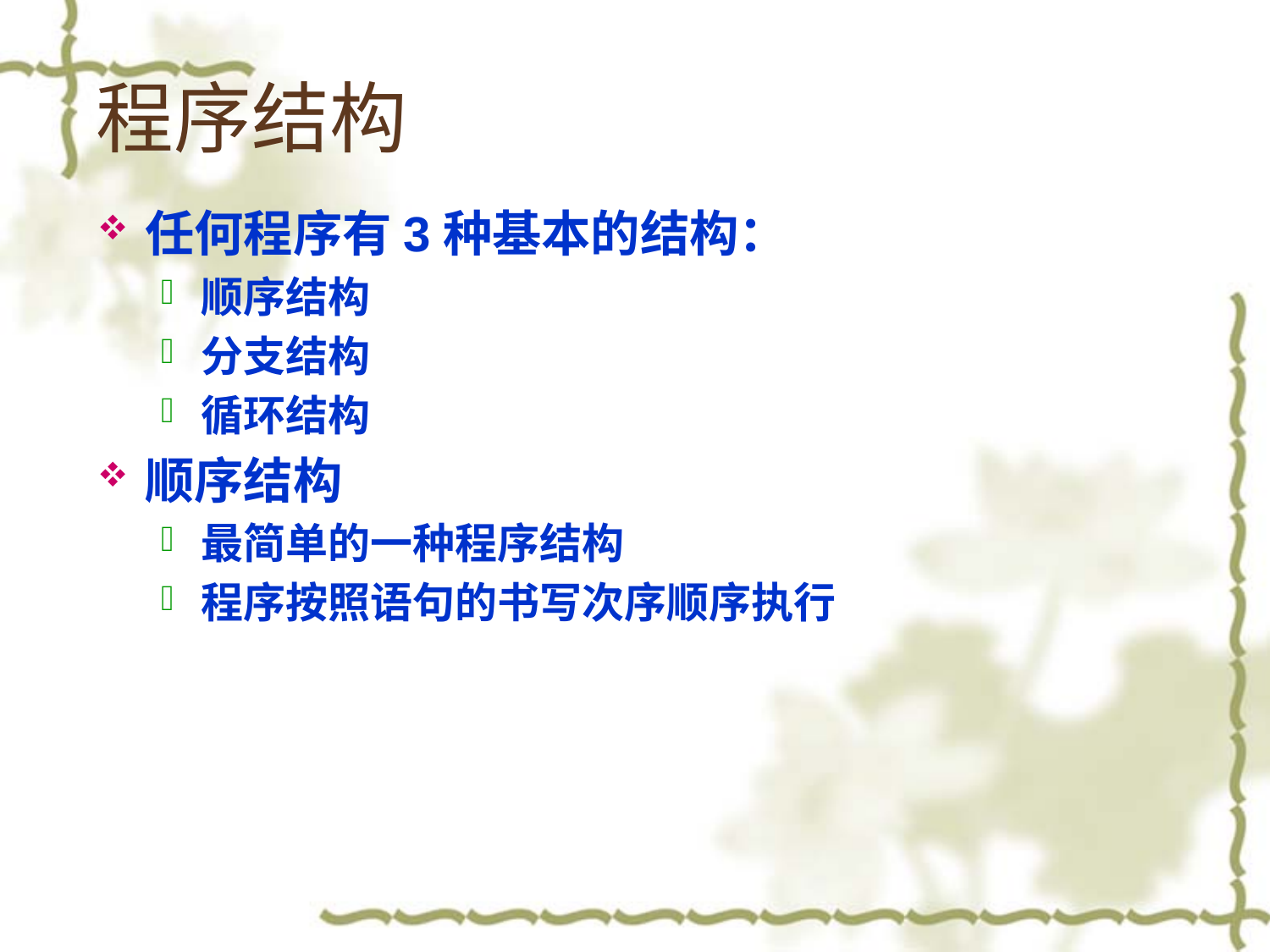

# 程序结构
任何程序有3种基本的结构：
顺序结构
分支结构
循环结构
顺序结构
最简单的一种程序结构
程序按照语句的书写次序顺序执行